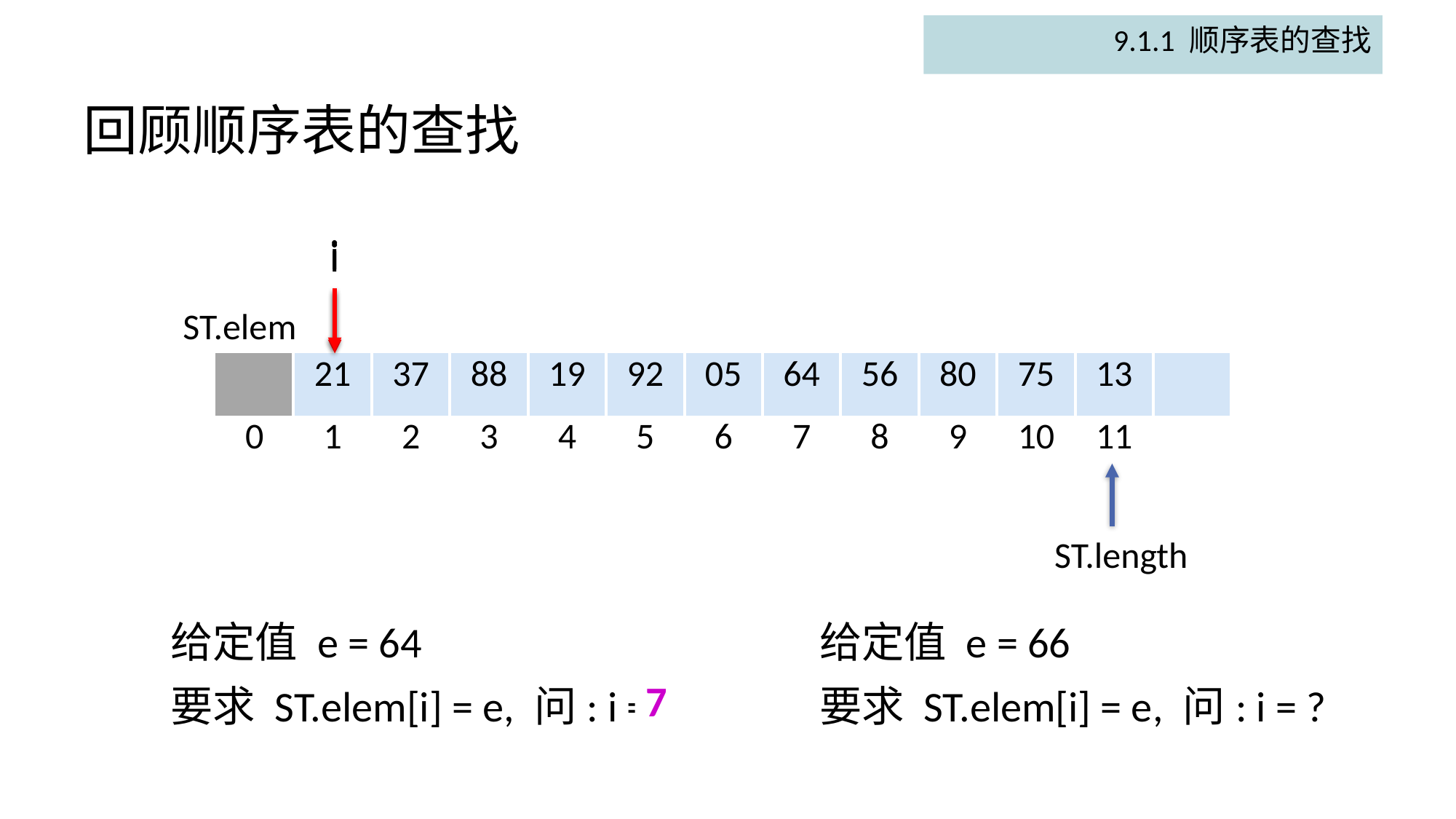

9.1.1 顺序表的查找
# 回顾顺序表的查找
i
i
ST.elem
|  | 21 | 37 | 88 | 19 | 92 | 05 | 64 | 56 | 80 | 75 | 13 |  |
| --- | --- | --- | --- | --- | --- | --- | --- | --- | --- | --- | --- | --- |
| 0 | 1 | 2 | 3 | 4 | 5 | 6 | 7 | 8 | 9 | 10 | 11 |  |
ST.length
给定值 e = 64
要求 ST.elem[i] = e, 问: i = ?
给定值 e = 66
要求 ST.elem[i] = e, 问: i = ?
7